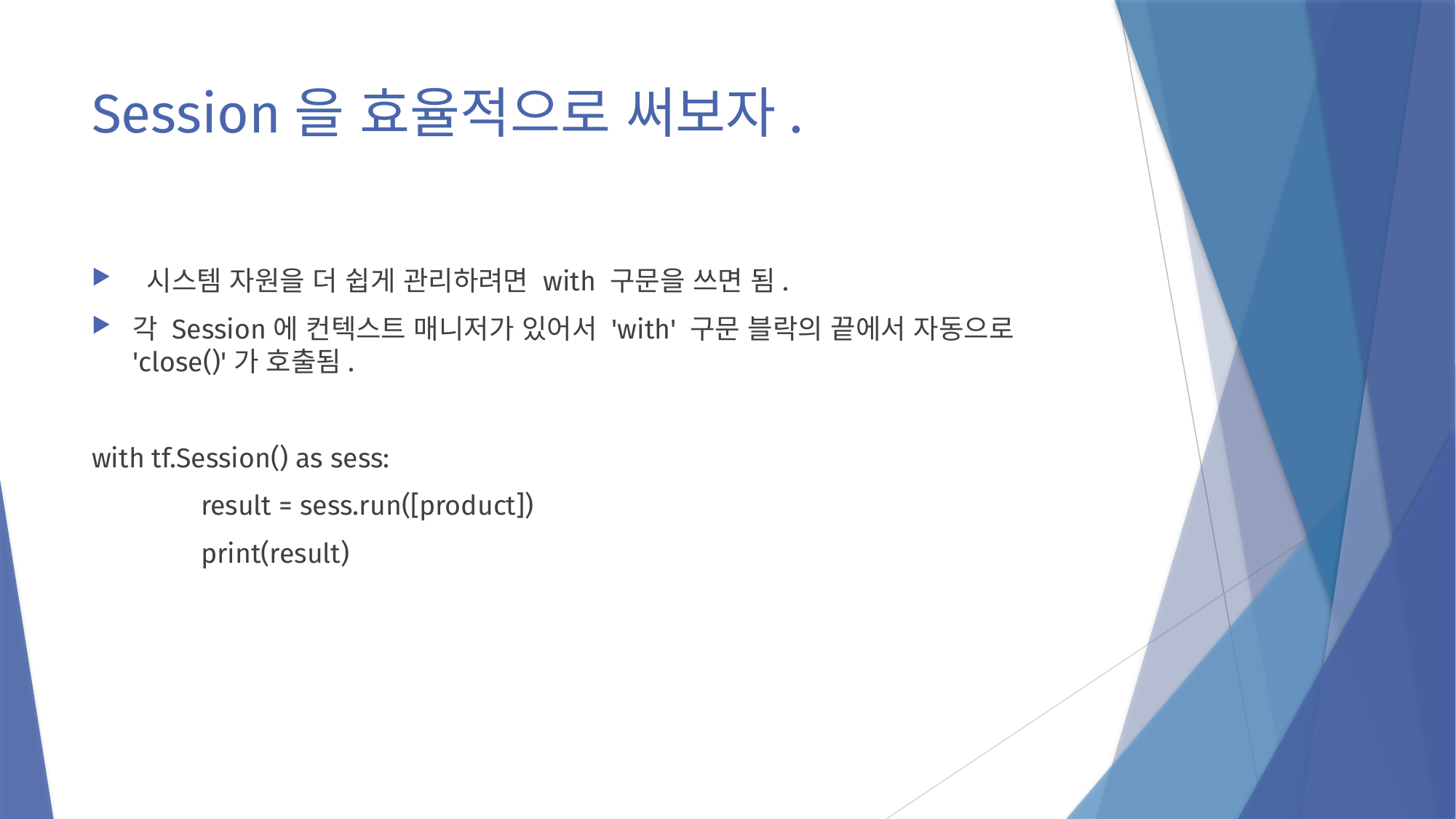

# Session을 효율적으로 써보자.
 시스템 자원을 더 쉽게 관리하려면 with 구문을 쓰면 됨.
각 Session에 컨텍스트 매니저가 있어서 'with' 구문 블락의 끝에서 자동으로 'close()'가 호출됨.

with tf.Session() as sess:
	result = sess.run([product])
	print(result)